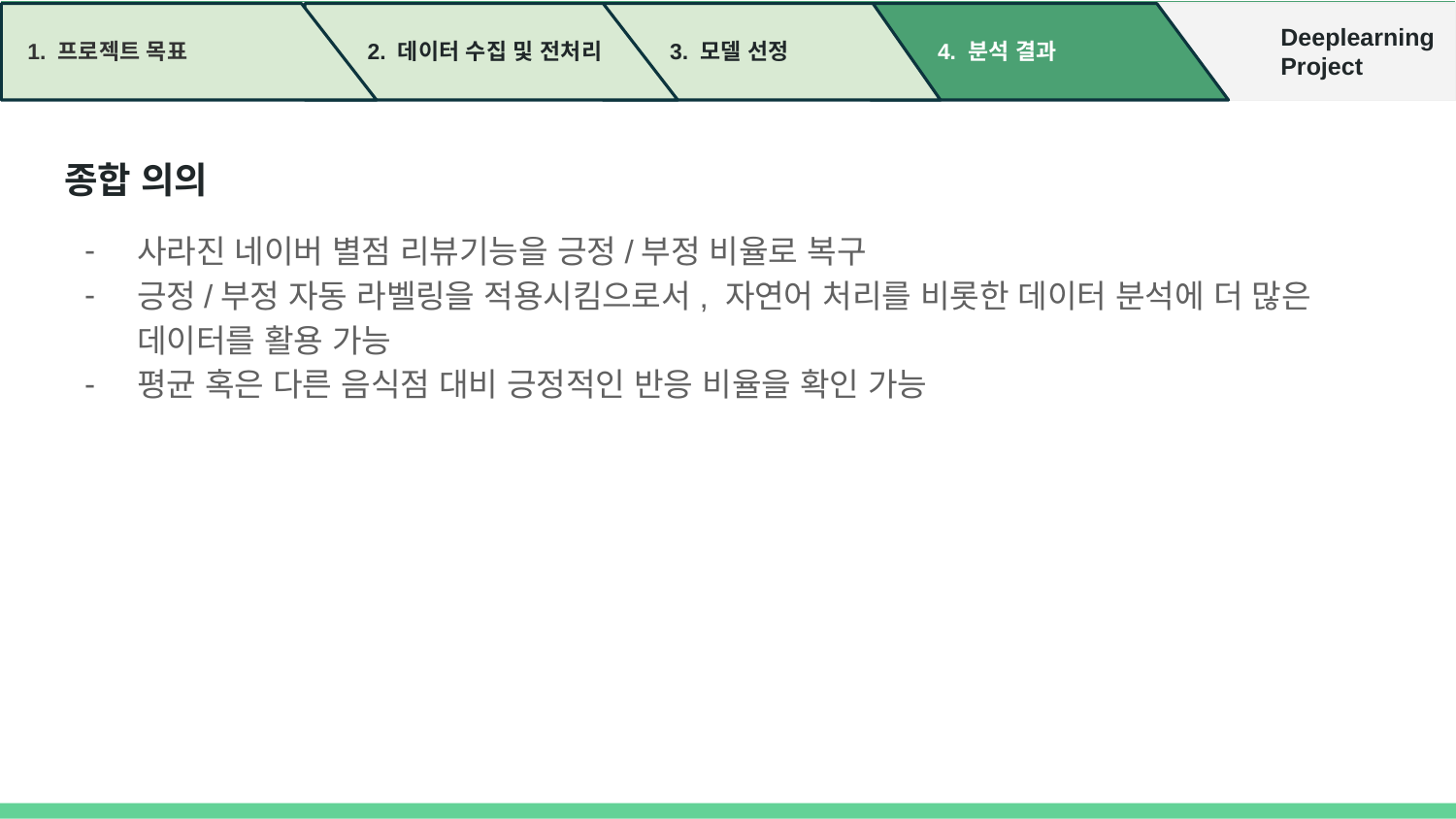

Deeplearning
Project
1. 프로젝트 목표
2. 데이터 수집 및 전처리
3. 모델 선정
4. 분석 결과
종합 의의
사라진 네이버 별점 리뷰기능을 긍정/부정 비율로 복구
긍정/부정 자동 라벨링을 적용시킴으로서, 자연어 처리를 비롯한 데이터 분석에 더 많은 데이터를 활용 가능
평균 혹은 다른 음식점 대비 긍정적인 반응 비율을 확인 가능